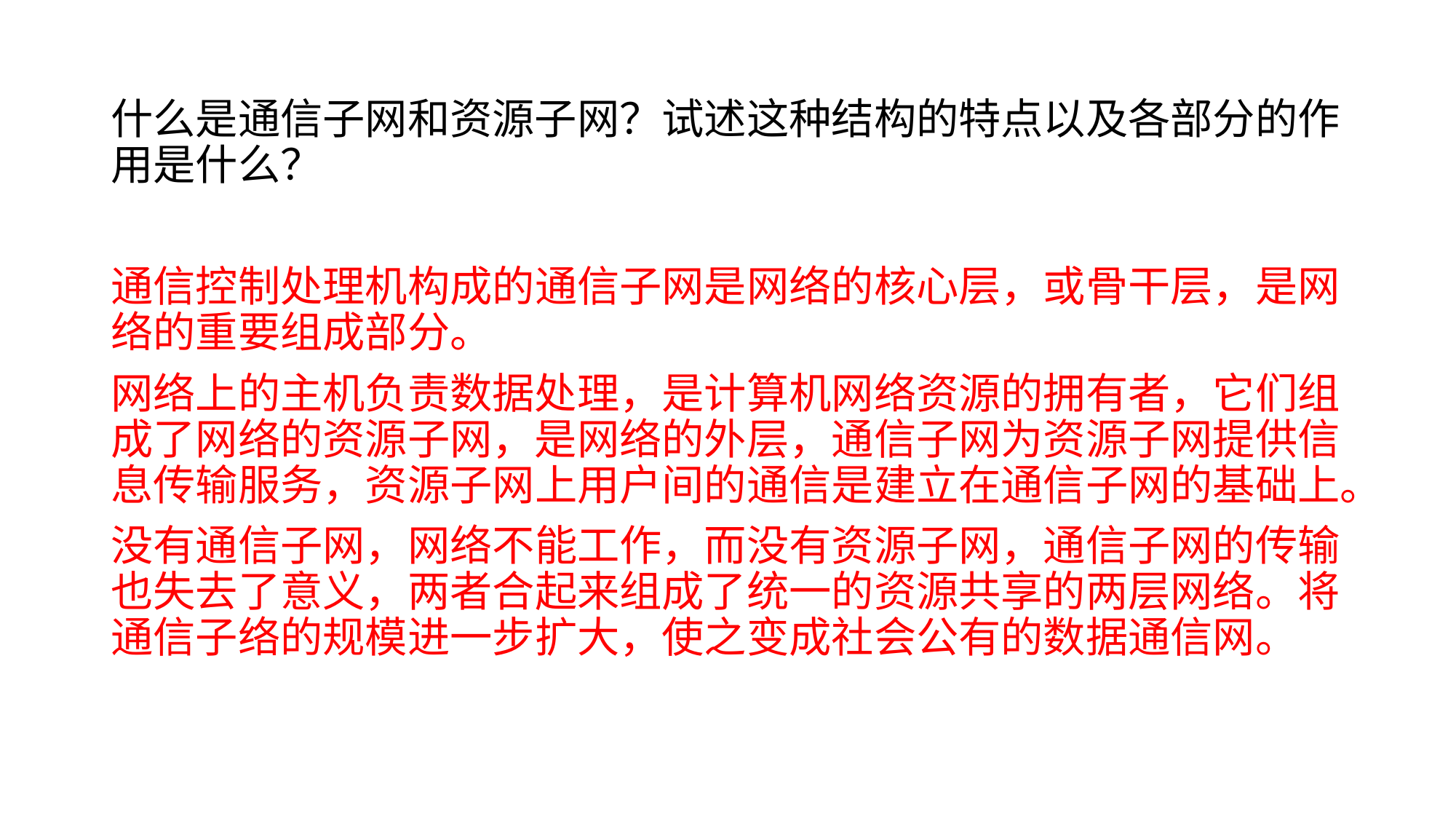

什么是通信子网和资源子网？试述这种结构的特点以及各部分的作用是什么？

通信控制处理机构成的通信子网是网络的核心层，或骨干层，是网络的重要组成部分。
网络上的主机负责数据处理，是计算机网络资源的拥有者，它们组成了网络的资源子网，是网络的外层，通信子网为资源子网提供信息传输服务，资源子网上用户间的通信是建立在通信子网的基础上。
没有通信子网，网络不能工作，而没有资源子网，通信子网的传输也失去了意义，两者合起来组成了统一的资源共享的两层网络。将通信子络的规模进一步扩大，使之变成社会公有的数据通信网。